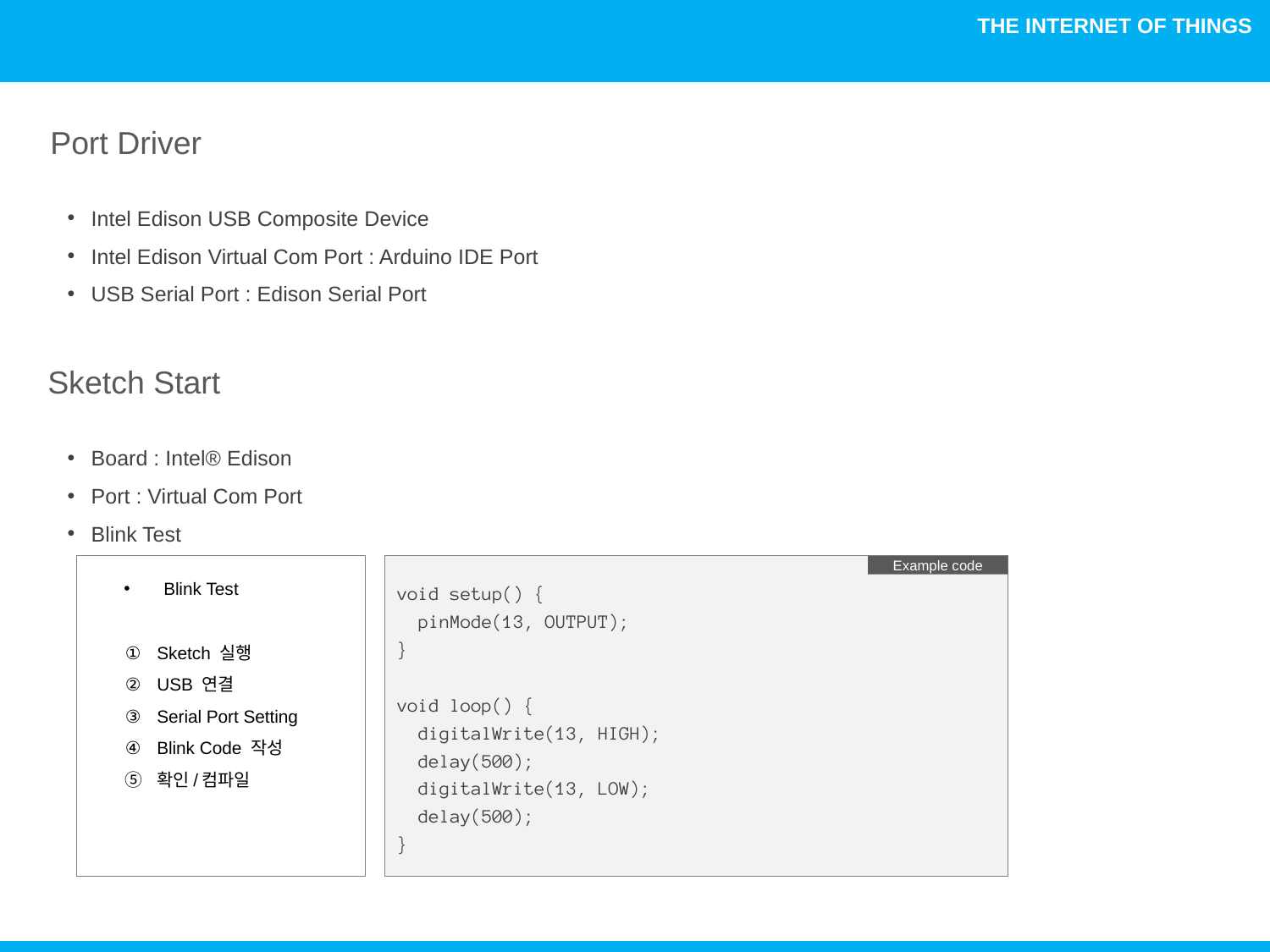

Port Driver
Intel Edison USB Composite Device
Intel Edison Virtual Com Port : Arduino IDE Port
USB Serial Port : Edison Serial Port
Sketch Start
Board : Intel® Edison
Port : Virtual Com Port
Blink Test

void setup() {
  pinMode(13, OUTPUT);
}

void loop() {
  digitalWrite(13, HIGH);
  delay(500);
  digitalWrite(13, LOW);
  delay(500);
}
Example code
Blink Test
Sketch 실행
USB 연결
Serial Port Setting
Blink Code 작성
확인/컴파일